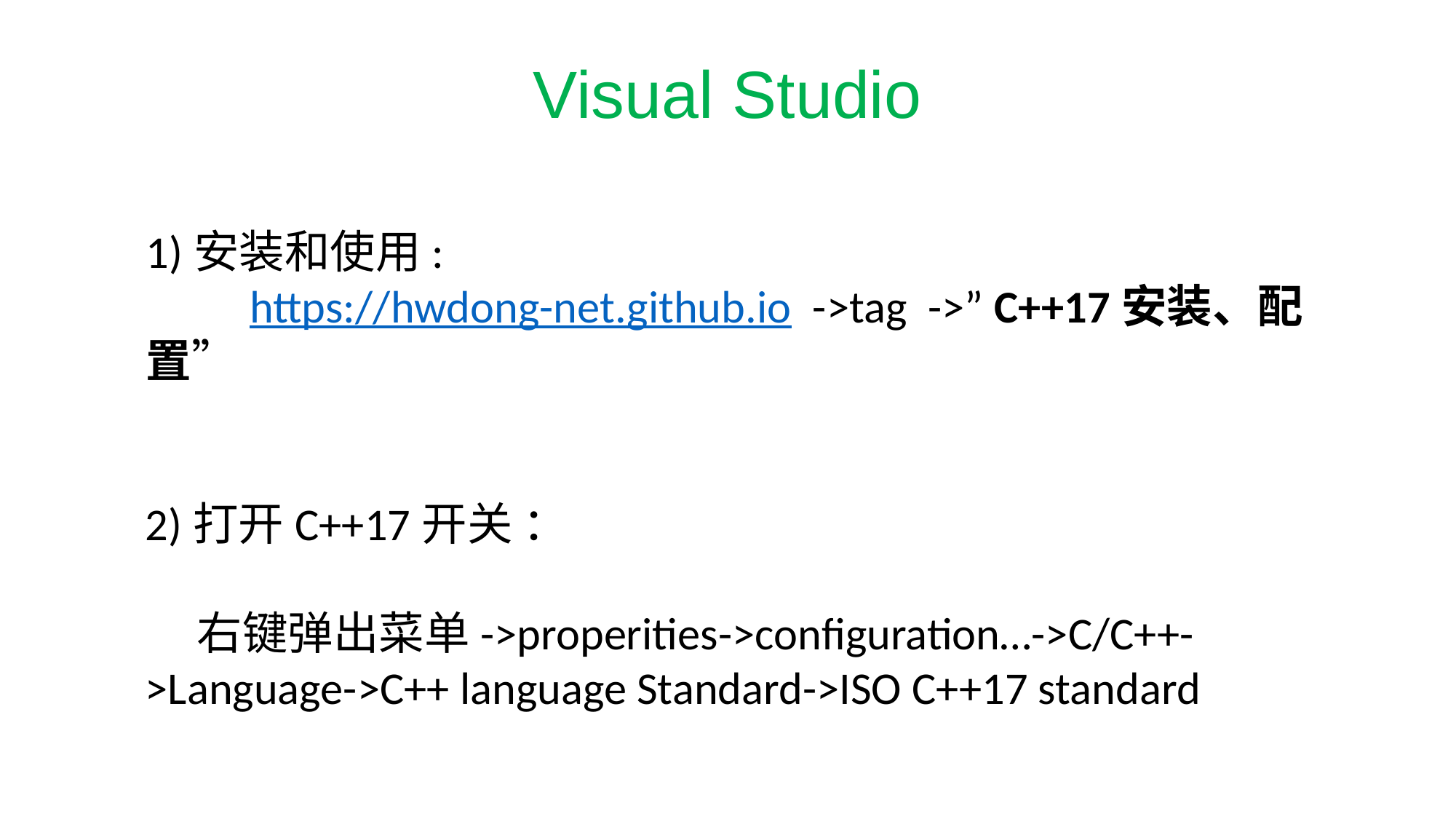

Visual Studio
1)安装和使用:
          https://hwdong-net.github.io  ->tag  ->” C++17安装、配置”

2)打开C++17开关 ：

    右键弹出菜单->properities->configuration…->C/C++->Language->C++ language Standard->ISO C++17 standard